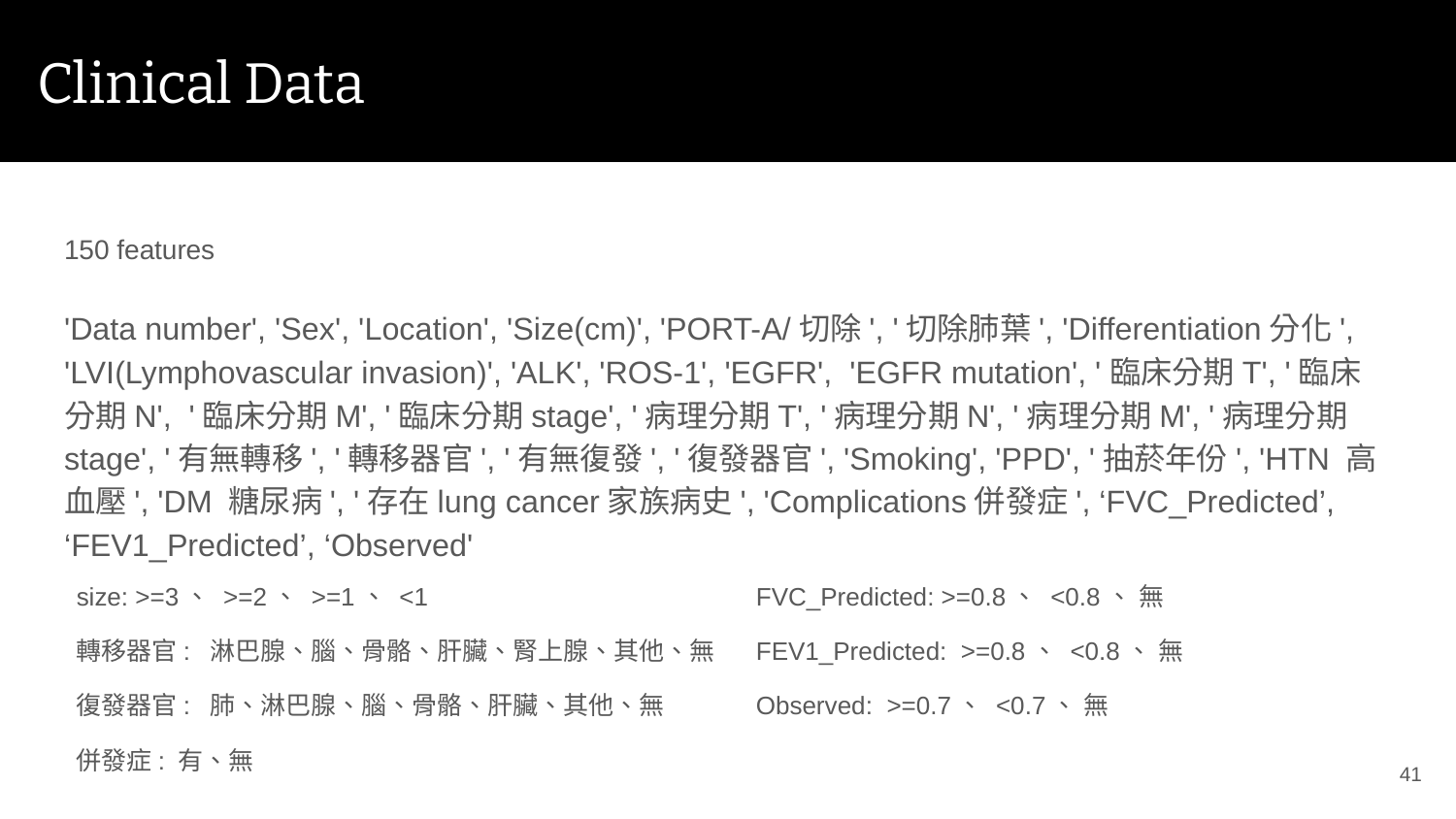

Clinical Data
150 features
'Data number', 'Sex', 'Location', 'Size(cm)', 'PORT-A/切除', '切除肺葉', 'Differentiation分化', 'LVI(Lymphovascular invasion)', 'ALK', 'ROS-1', 'EGFR',  'EGFR mutation', '臨床分期T', '臨床分期N',  '臨床分期M', '臨床分期stage', '病理分期T', '病理分期N', '病理分期M', '病理分期stage', '有無轉移', '轉移器官', '有無復發', '復發器官', 'Smoking', 'PPD', '抽菸年份', 'HTN 高血壓', 'DM 糖尿病', '存在lung cancer家族病史', 'Complications併發症', ‘FVC_Predicted’, ‘FEV1_Predicted’, ‘Observed'

size: >=3、 >=2、 >=1、 <1
轉移器官:  淋巴腺、腦、骨骼、肝臟、腎上腺、其他、無
復發器官:  肺、淋巴腺、腦、骨骼、肝臟、其他、無
併發症: 有、無
FVC_Predicted: >=0.8、 <0.8、 無
FEV1_Predicted:  >=0.8、 <0.8、 無
Observed:  >=0.7、 <0.7、 無
41